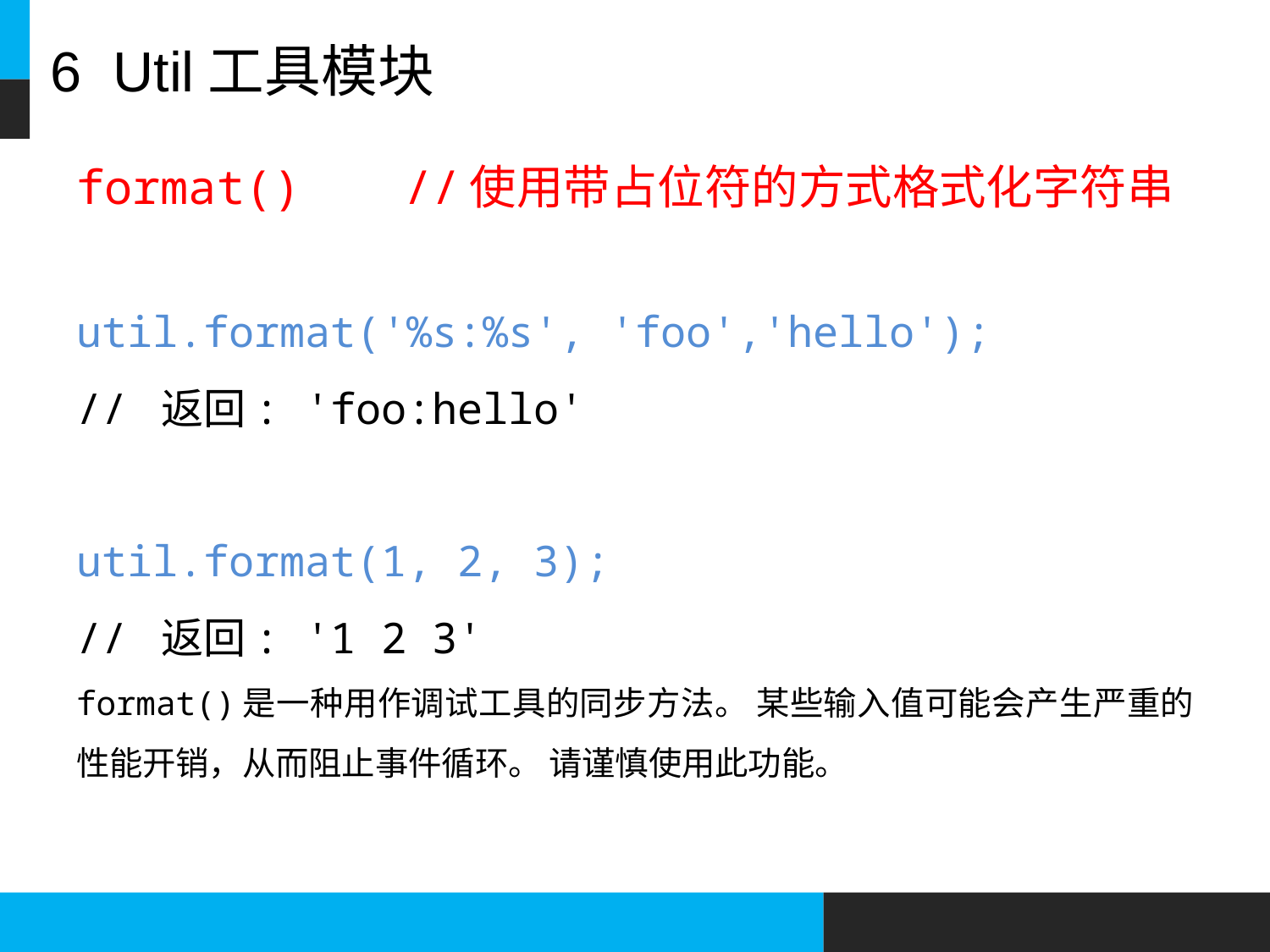

# 6  Util工具模块
format()	//使用带占位符的方式格式化字符串

util.format('%s:%s', 'foo','hello');
// 返回: 'foo:hello'

util.format(1, 2, 3);
// 返回: '1 2 3'
format()是一种用作调试工具的同步方法。 某些输入值可能会产生严重的性能开销，从而阻止事件循环。 请谨慎使用此功能。